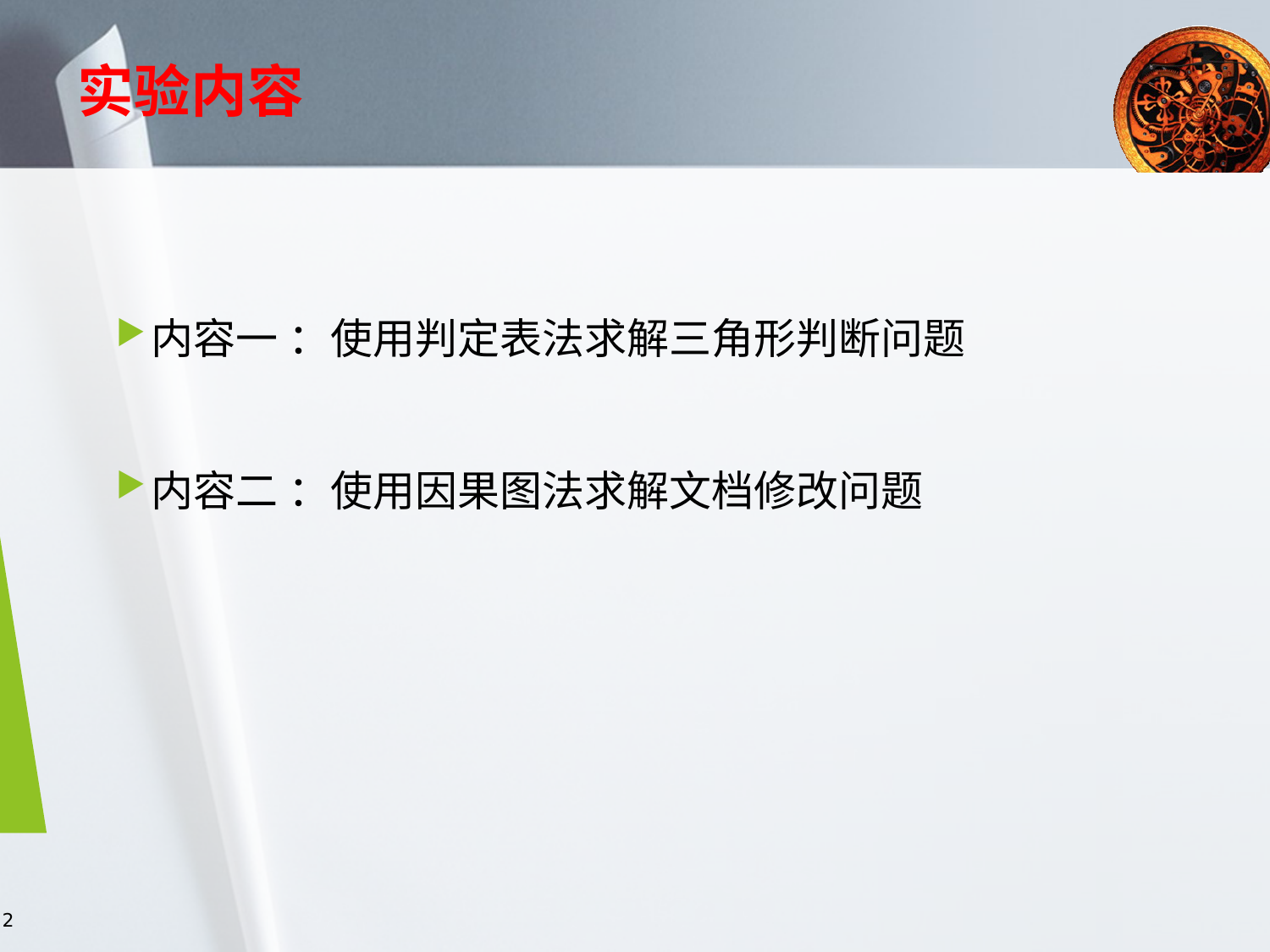

2
# 实验内容
内容一 ：使用判定表法求解三角形判断问题

内容二 ：使用因果图法求解文档修改问题